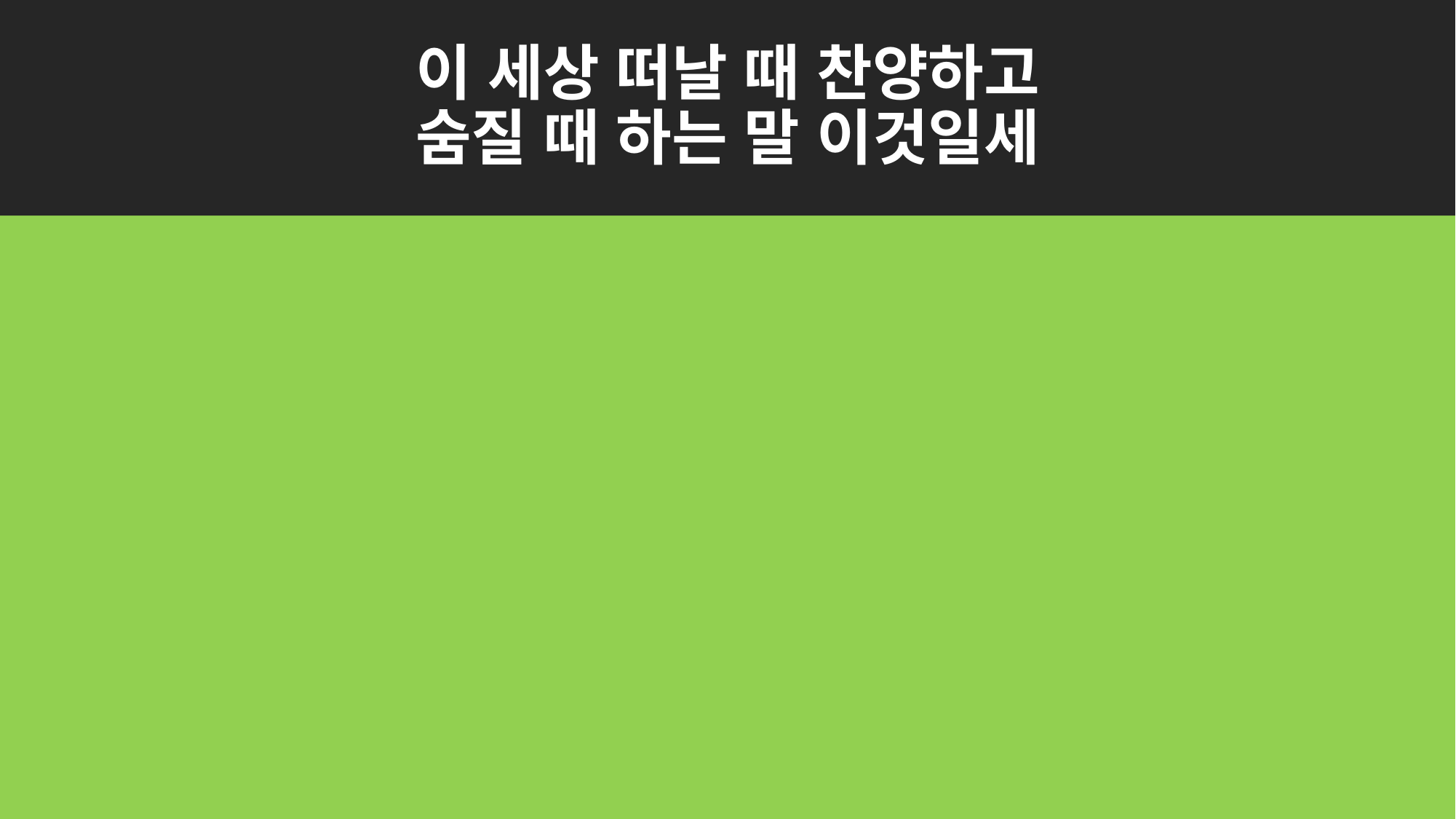

# 이 세상 떠날 때 찬양하고 숨질 때 하는 말 이것일세